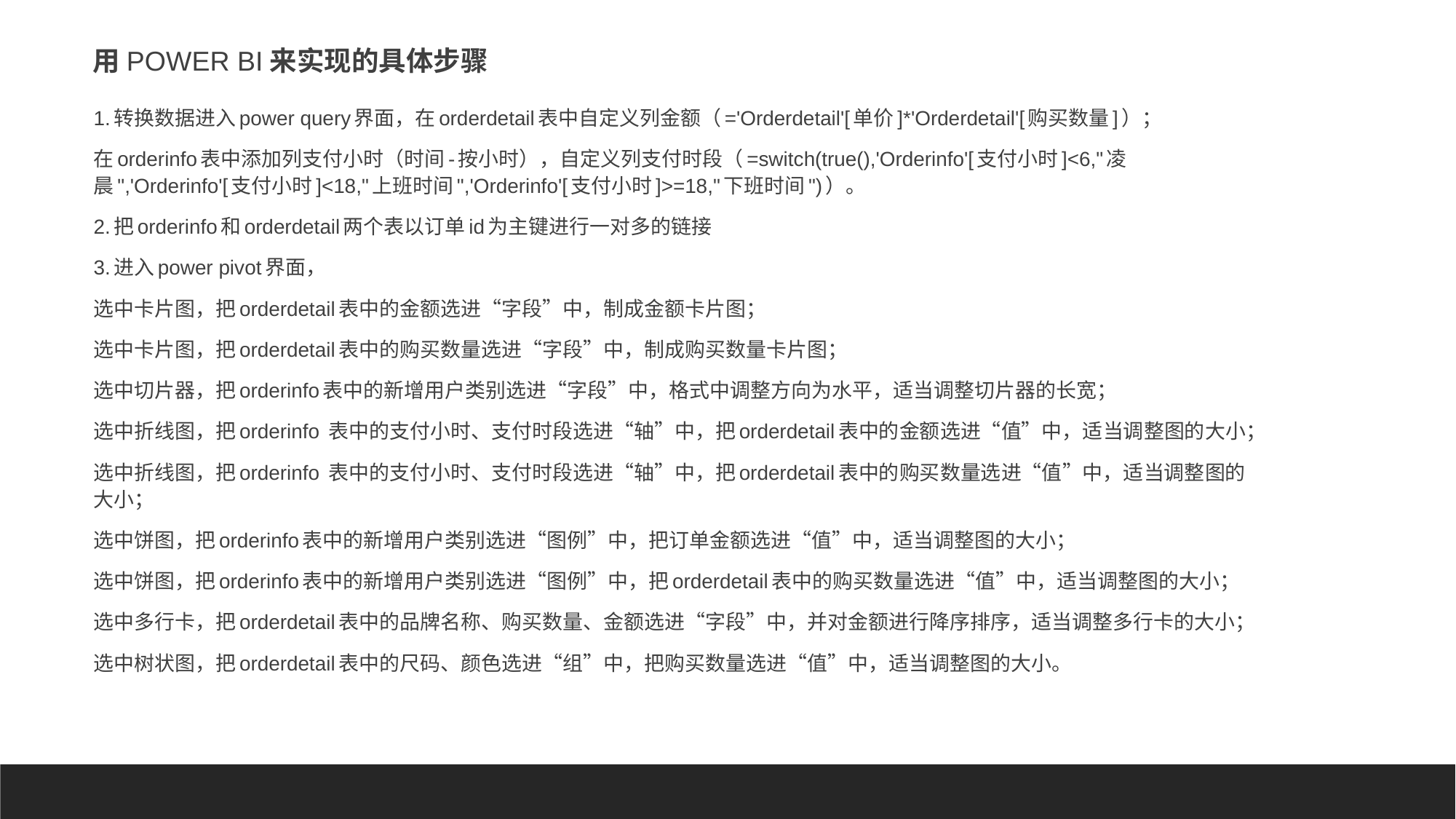

用POWER BI来实现的具体步骤
1.转换数据进入power query界面，在orderdetail表中自定义列金额（='Orderdetail'[单价]*'Orderdetail'[购买数量]）；
在orderinfo表中添加列支付小时（时间-按小时），自定义列支付时段（=switch(true(),'Orderinfo'[支付小时]<6,"凌晨",'Orderinfo'[支付小时]<18,"上班时间",'Orderinfo'[支付小时]>=18,"下班时间")）。
2.把orderinfo和orderdetail两个表以订单id为主键进行一对多的链接
3.进入power pivot界面，
选中卡片图，把orderdetail表中的金额选进“字段”中，制成金额卡片图；
选中卡片图，把orderdetail表中的购买数量选进“字段”中，制成购买数量卡片图；
选中切片器，把orderinfo表中的新增用户类别选进“字段”中，格式中调整方向为水平，适当调整切片器的长宽；
选中折线图，把orderinfo 表中的支付小时、支付时段选进“轴”中，把orderdetail表中的金额选进“值”中，适当调整图的大小；
选中折线图，把orderinfo 表中的支付小时、支付时段选进“轴”中，把orderdetail表中的购买数量选进“值”中，适当调整图的大小；
选中饼图，把orderinfo表中的新增用户类别选进“图例”中，把订单金额选进“值”中，适当调整图的大小；
选中饼图，把orderinfo表中的新增用户类别选进“图例”中，把orderdetail表中的购买数量选进“值”中，适当调整图的大小；
选中多行卡，把orderdetail表中的品牌名称、购买数量、金额选进“字段”中，并对金额进行降序排序，适当调整多行卡的大小；
选中树状图，把orderdetail表中的尺码、颜色选进“组”中，把购买数量选进“值”中，适当调整图的大小。